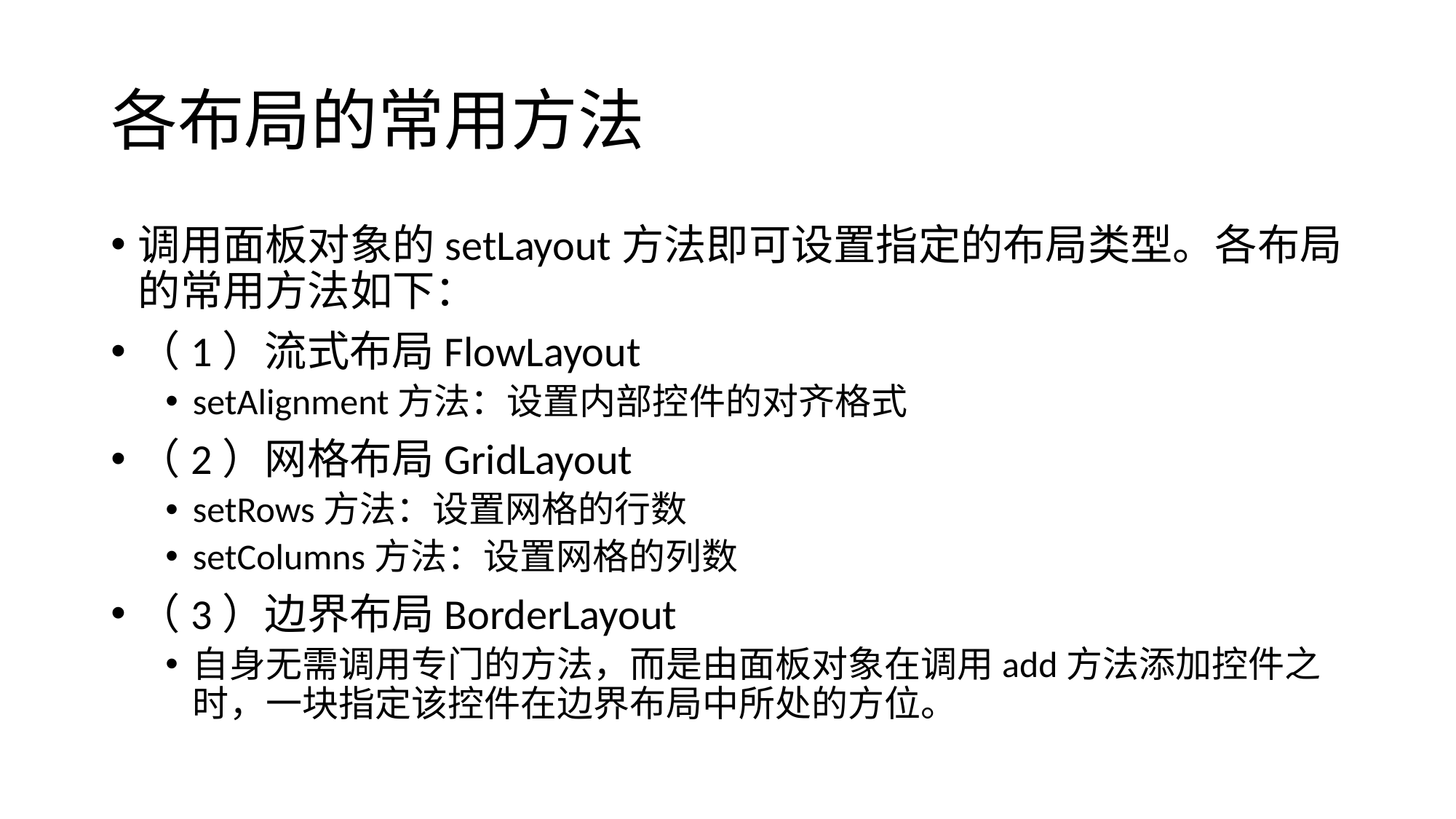

# 各布局的常用方法
调用面板对象的setLayout方法即可设置指定的布局类型。各布局的常用方法如下：
（1）流式布局FlowLayout
setAlignment方法：设置内部控件的对齐格式
（2）网格布局GridLayout
setRows方法：设置网格的行数
setColumns方法：设置网格的列数
（3）边界布局BorderLayout
自身无需调用专门的方法，而是由面板对象在调用add方法添加控件之时，一块指定该控件在边界布局中所处的方位。